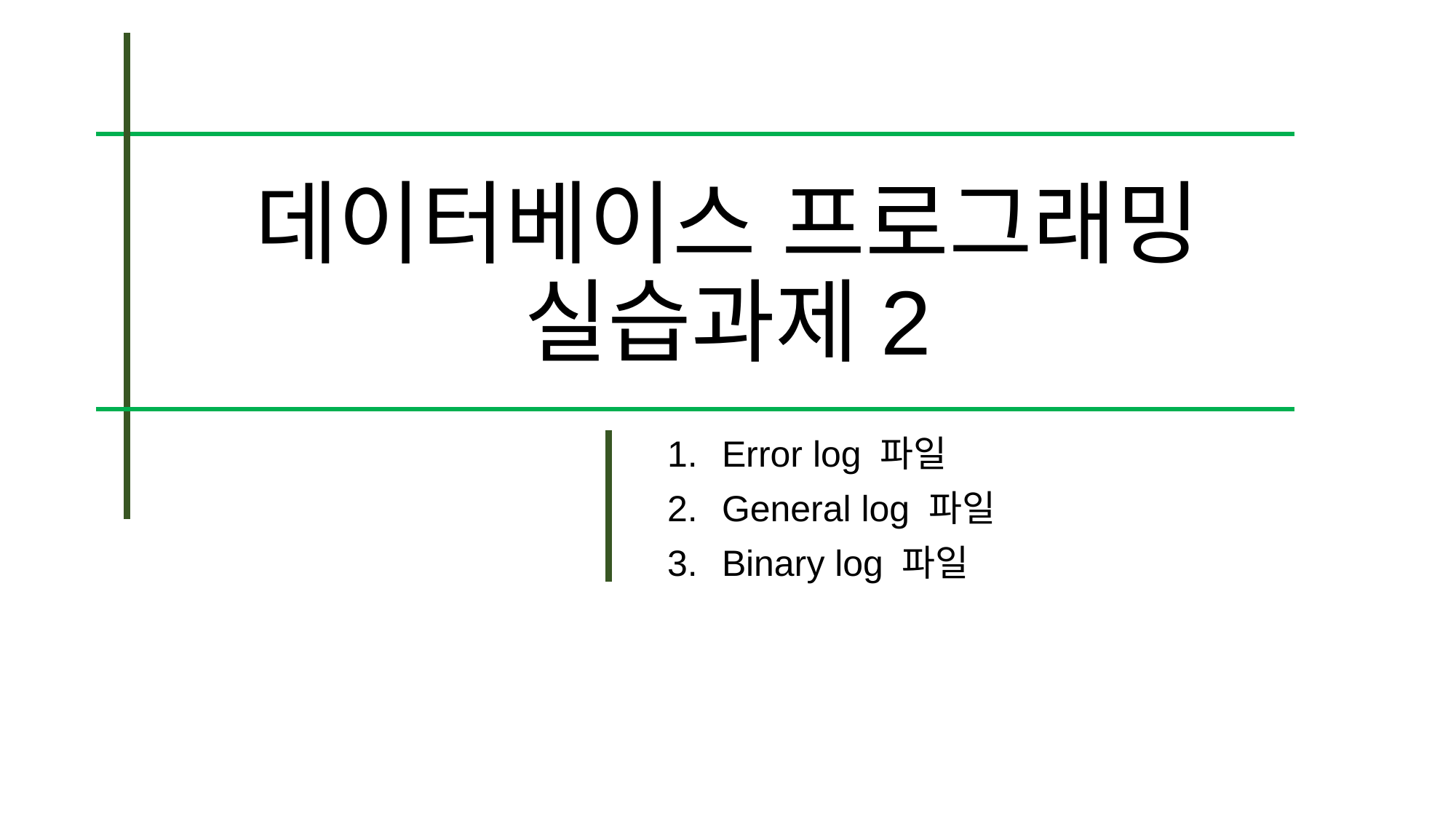

# 데이터베이스 프로그래밍 실습과제2
Error log 파일
General log 파일
Binary log 파일